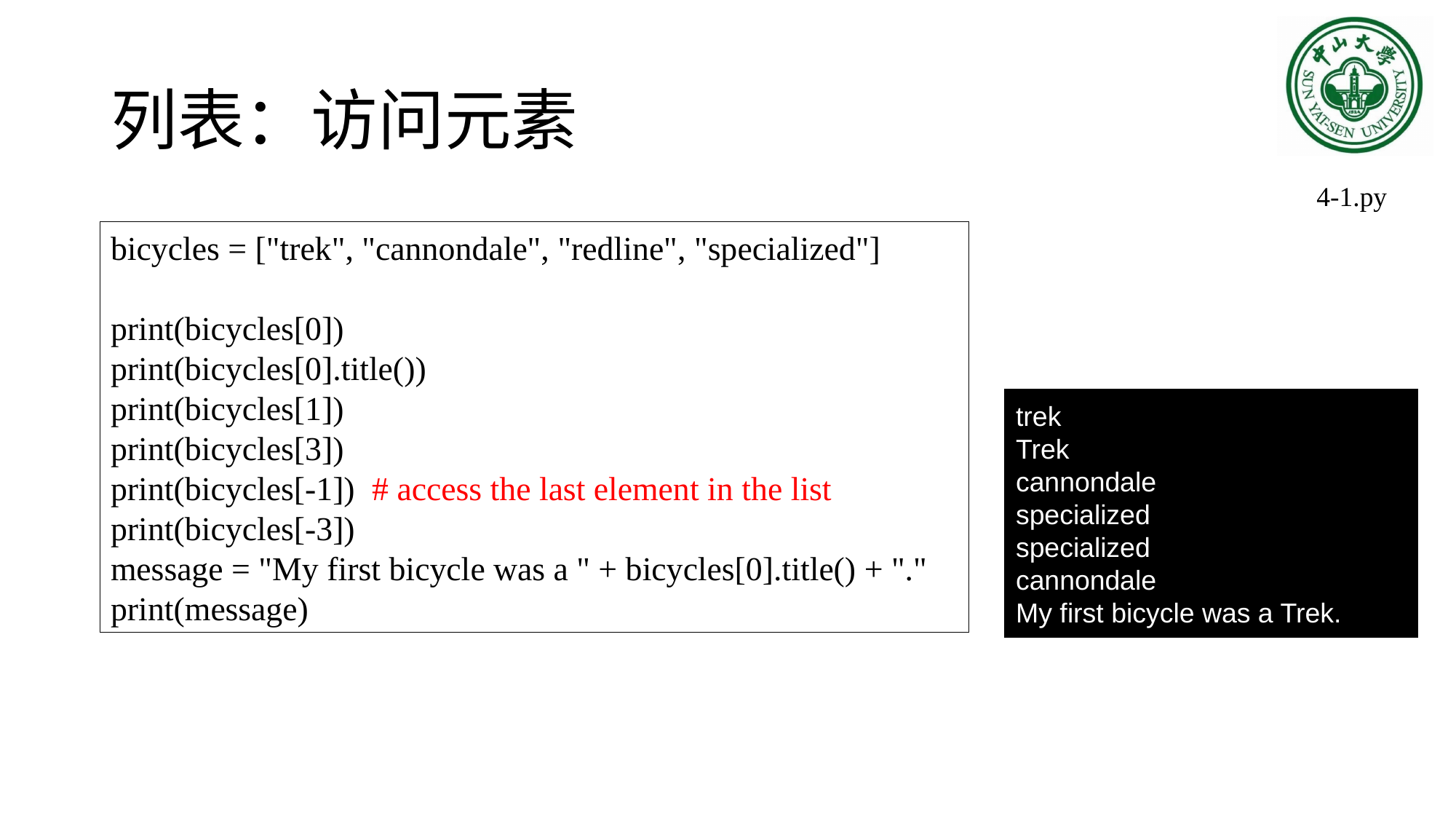

# 列表：访问元素
4-1.py
bicycles = ["trek", "cannondale", "redline", "specialized"]

print(bicycles[0])
print(bicycles[0].title())
print(bicycles[1])
print(bicycles[3])
print(bicycles[-1])  # access the last element in the list
print(bicycles[-3])
message = "My first bicycle was a " + bicycles[0].title() + "."
print(message)
trek
Trek
cannondale
specialized
specialized
cannondale
My first bicycle was a Trek.